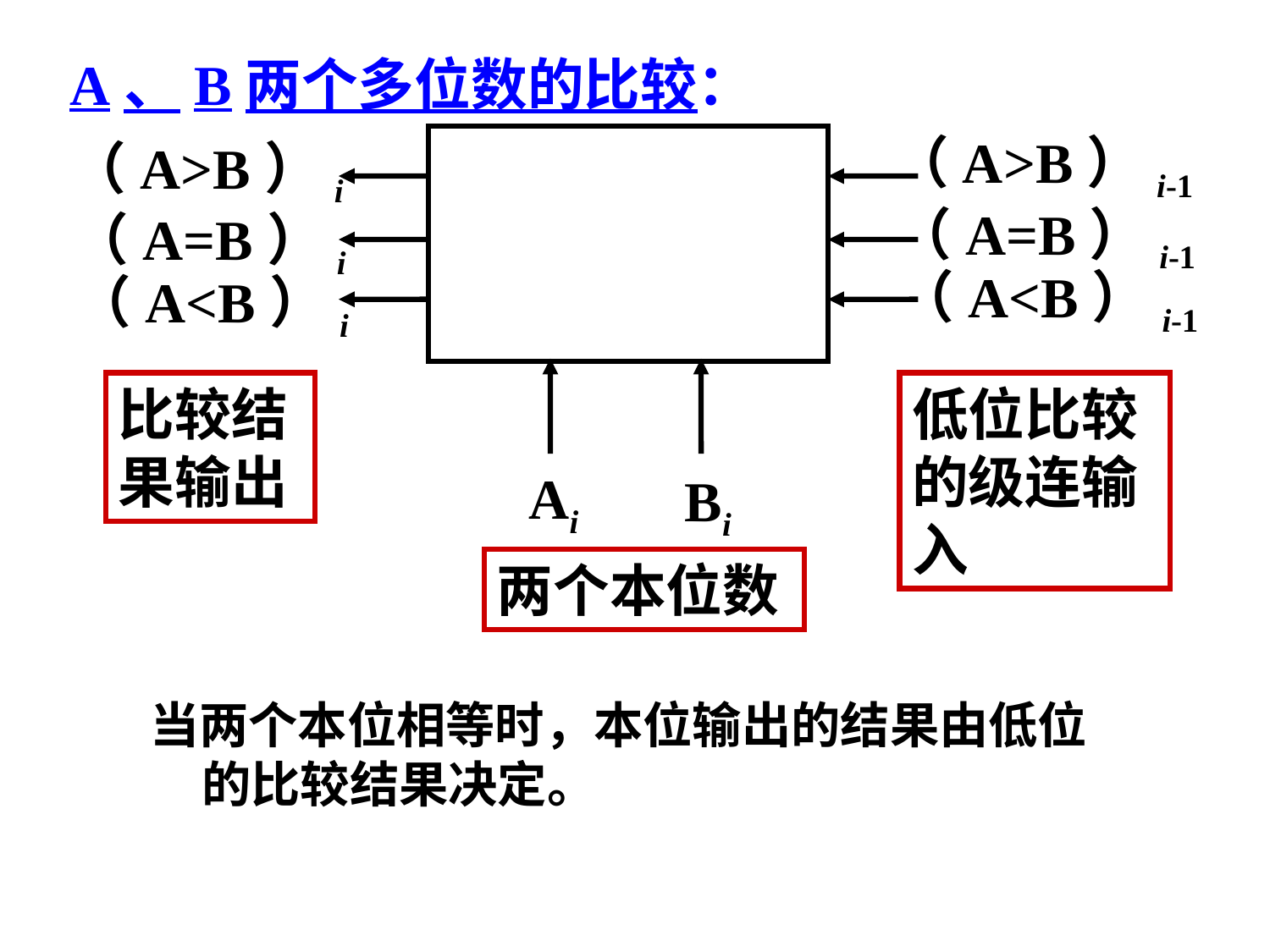

A、B两个多位数的比较：
（A>B）i-1

（A=B）i-1
（A<B）i-1

（A>B）i

（A=B）i
（A<B）i

Ai
Bi
比较结果输出
低位比较的级连输入
两个本位数
当两个本位相等时，本位输出的结果由低位的比较结果决定。